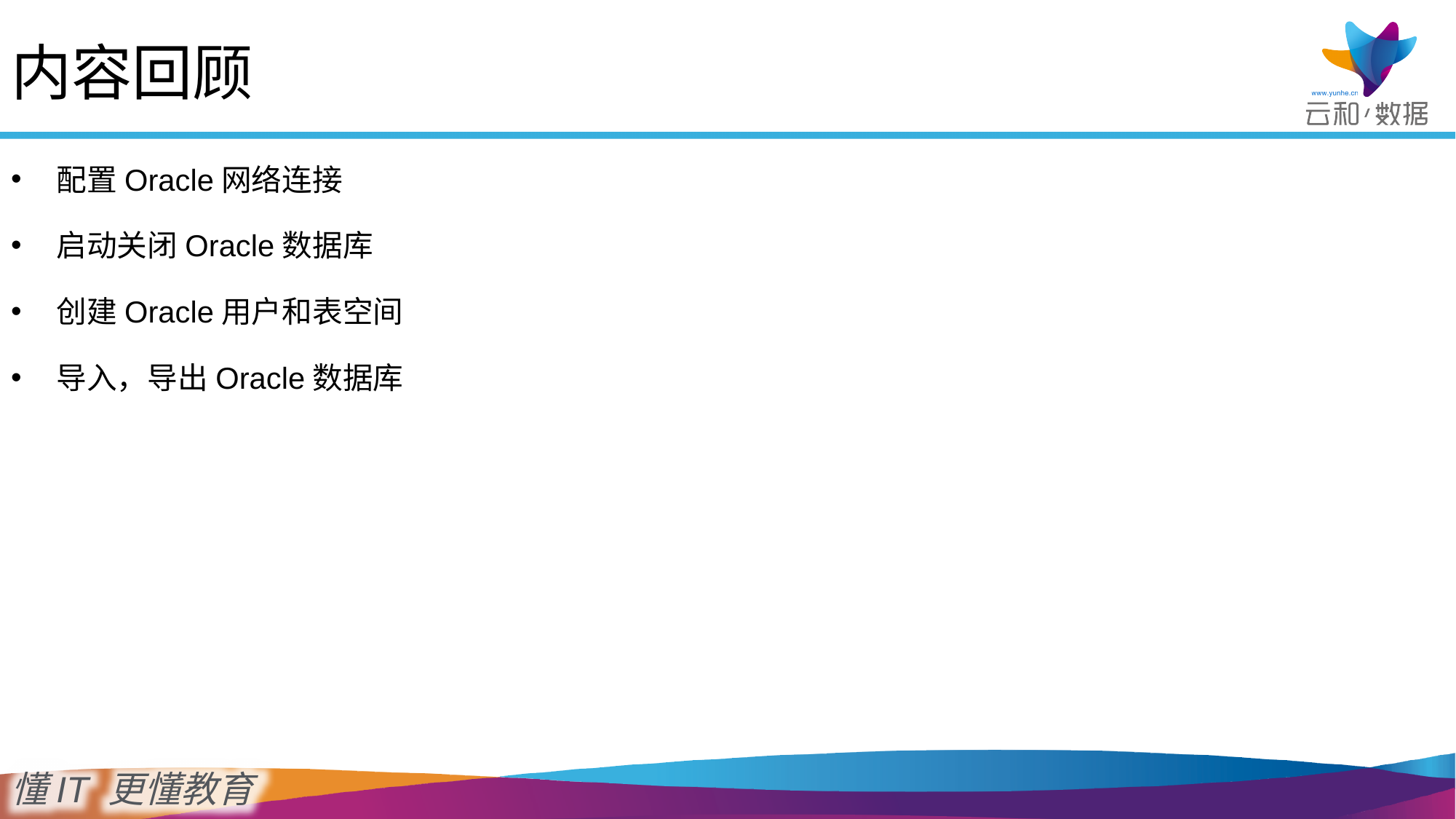

内容回顾
配置Oracle网络连接
启动关闭Oracle数据库
创建Oracle用户和表空间
导入，导出Oracle数据库